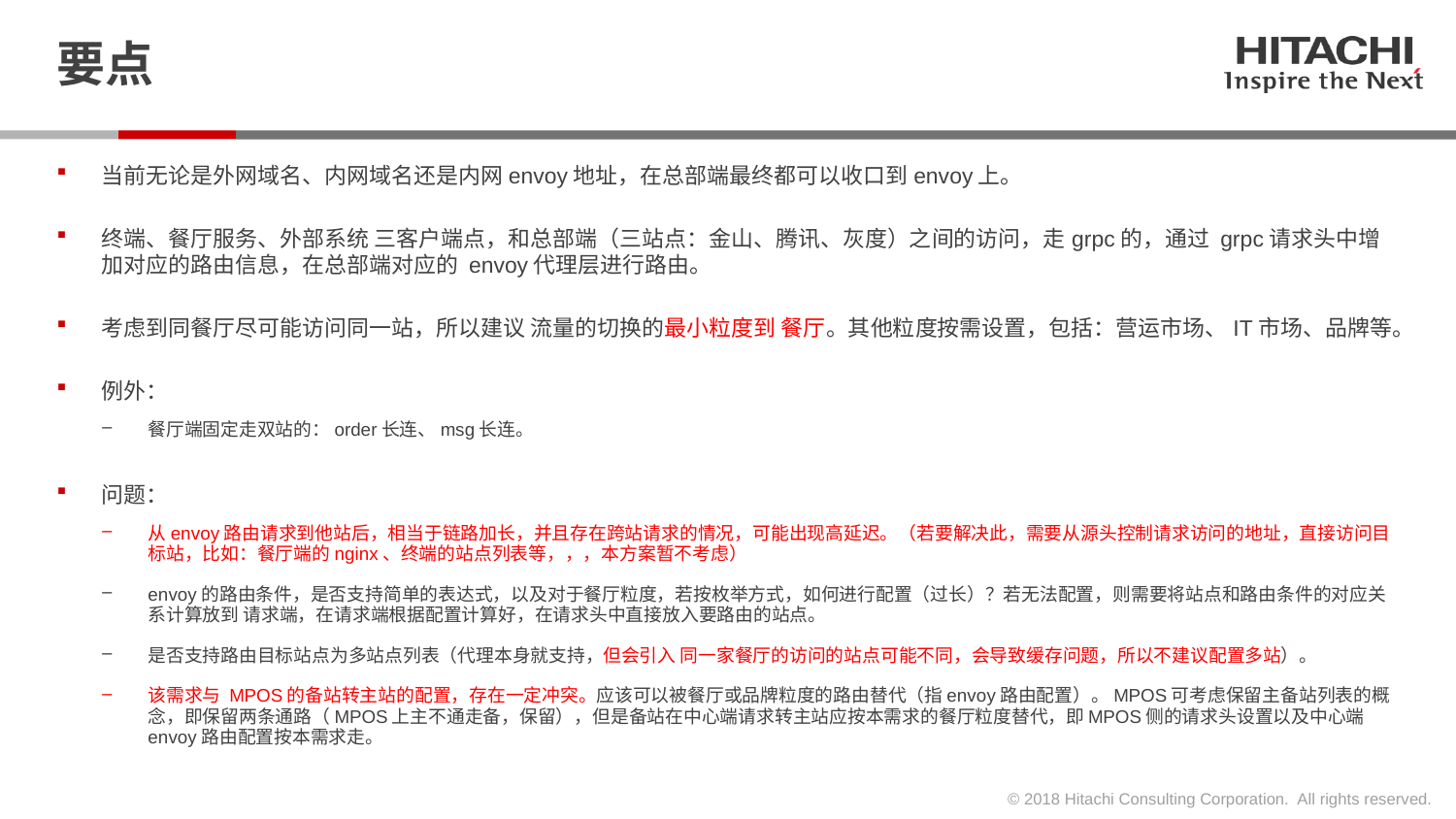

# 要点
当前无论是外网域名、内网域名还是内网envoy地址，在总部端最终都可以收口到envoy上。
终端、餐厅服务、外部系统 三客户端点，和总部端（三站点：金山、腾讯、灰度）之间的访问，走grpc的，通过 grpc请求头中增加对应的路由信息，在总部端对应的 envoy代理层进行路由。
考虑到同餐厅尽可能访问同一站，所以建议 流量的切换的最小粒度到 餐厅。其他粒度按需设置，包括：营运市场、IT市场、品牌等。
例外：
餐厅端固定走双站的：order长连、msg长连。
问题：
从envoy路由请求到他站后，相当于链路加长，并且存在跨站请求的情况，可能出现高延迟。（若要解决此，需要从源头控制请求访问的地址，直接访问目标站，比如：餐厅端的nginx、终端的站点列表等，，，本方案暂不考虑）
envoy的路由条件，是否支持简单的表达式，以及对于餐厅粒度，若按枚举方式，如何进行配置（过长）？若无法配置，则需要将站点和路由条件的对应关系计算放到 请求端，在请求端根据配置计算好，在请求头中直接放入要路由的站点。
是否支持路由目标站点为多站点列表（代理本身就支持，但会引入 同一家餐厅的访问的站点可能不同，会导致缓存问题，所以不建议配置多站）。
该需求与 MPOS的备站转主站的配置，存在一定冲突。应该可以被餐厅或品牌粒度的路由替代（指envoy路由配置）。MPOS可考虑保留主备站列表的概念，即保留两条通路（MPOS上主不通走备，保留），但是备站在中心端请求转主站应按本需求的餐厅粒度替代，即MPOS侧的请求头设置以及中心端envoy路由配置按本需求走。